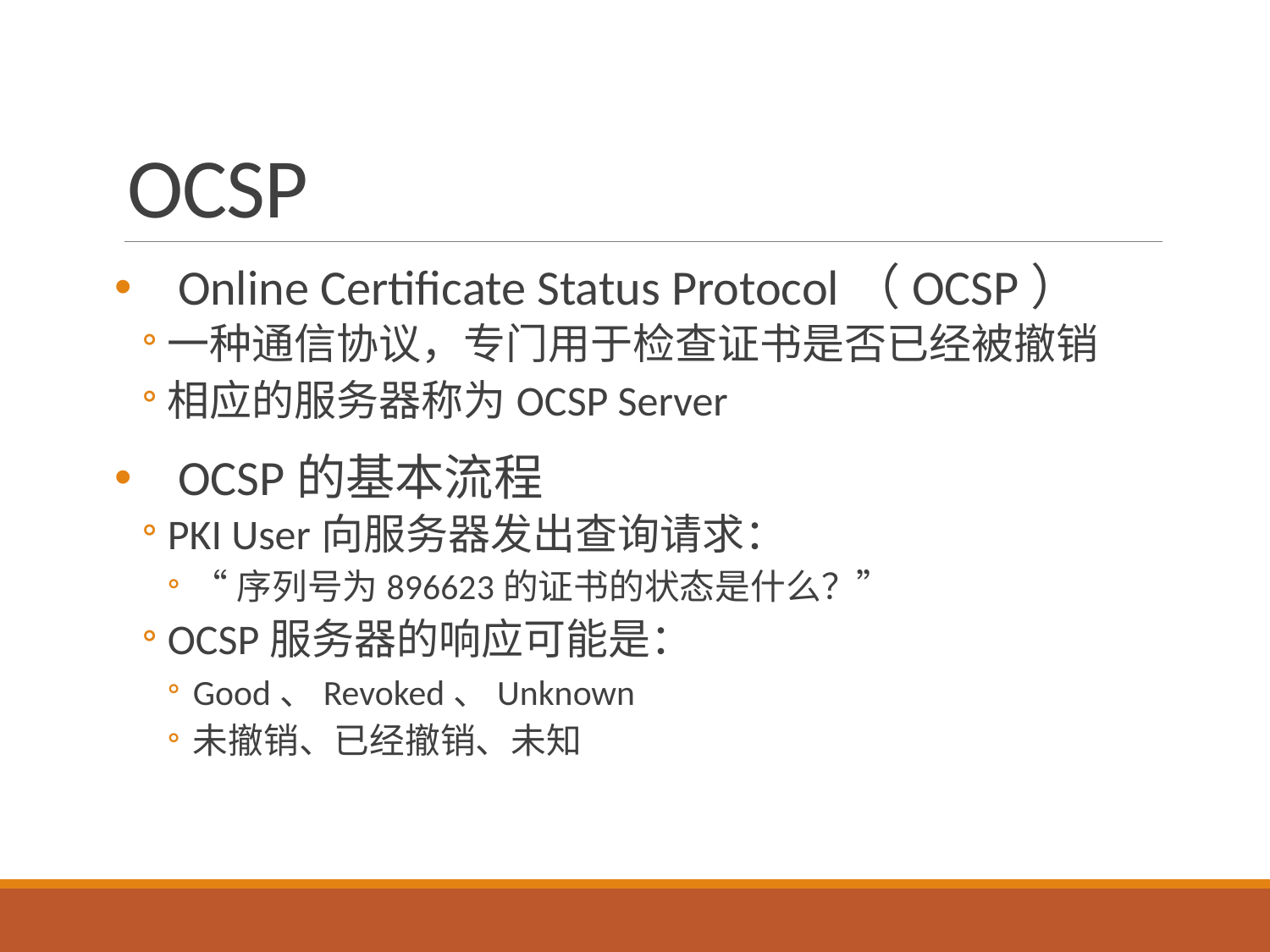

# OCSP
Online Certificate Status Protocol（OCSP）
一种通信协议，专门用于检查证书是否已经被撤销
相应的服务器称为OCSP Server
OCSP的基本流程
PKI User向服务器发出查询请求：
“序列号为896623的证书的状态是什么？”
OCSP服务器的响应可能是：
Good、Revoked、Unknown
未撤销、已经撤销、未知
65